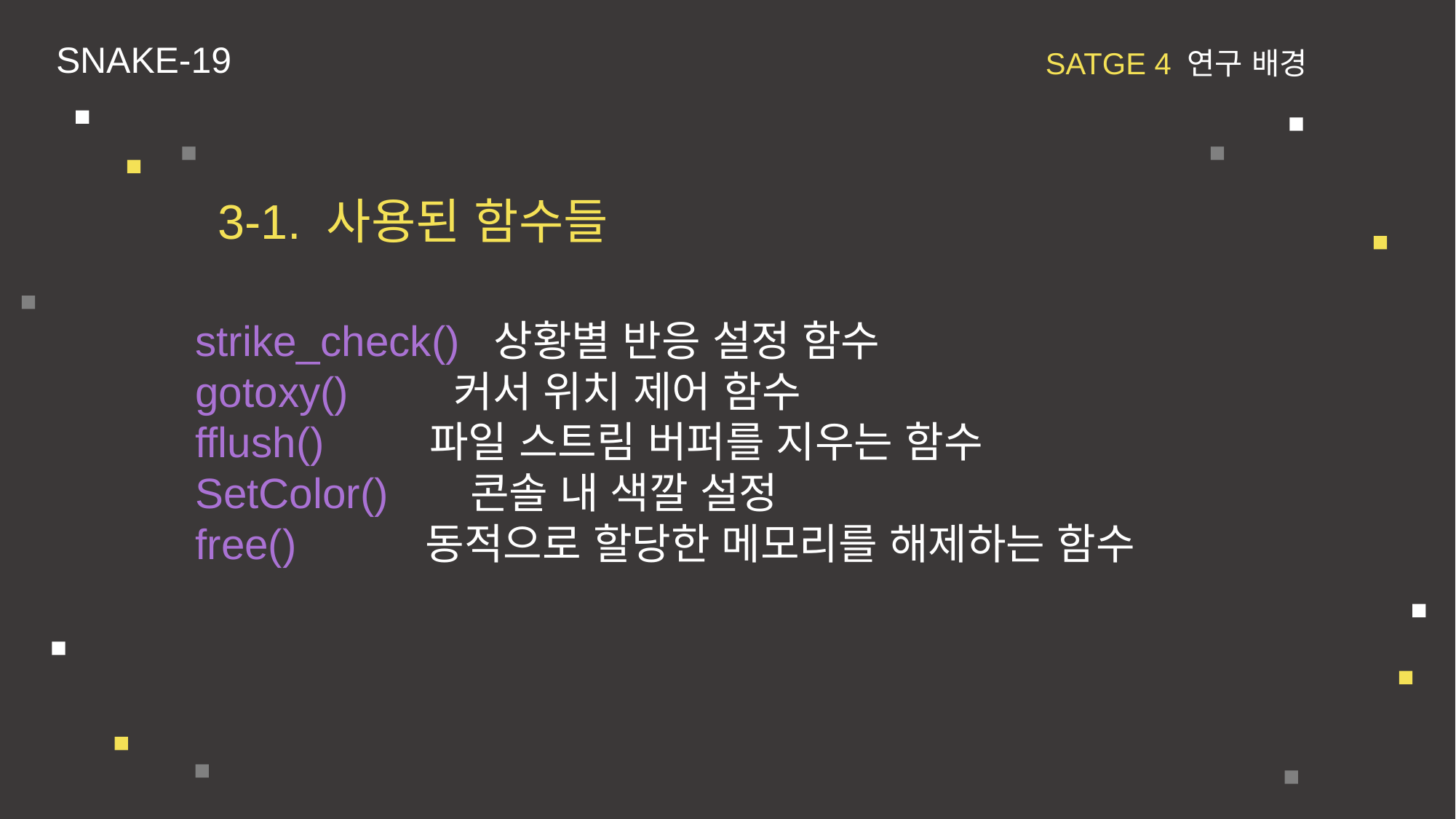

SNAKE-19
SATGE 4 연구 배경

3-1. 사용된 함수들

strike_check()  상황별 반응 설정 함수
gotoxy()        커서 위치 제어 함수
fflush()        파일 스트림 버퍼를 지우는 함수
SetColor()      콘솔 내 색깔 설정
free()          동적으로 할당한 메모리를 해제하는 함수